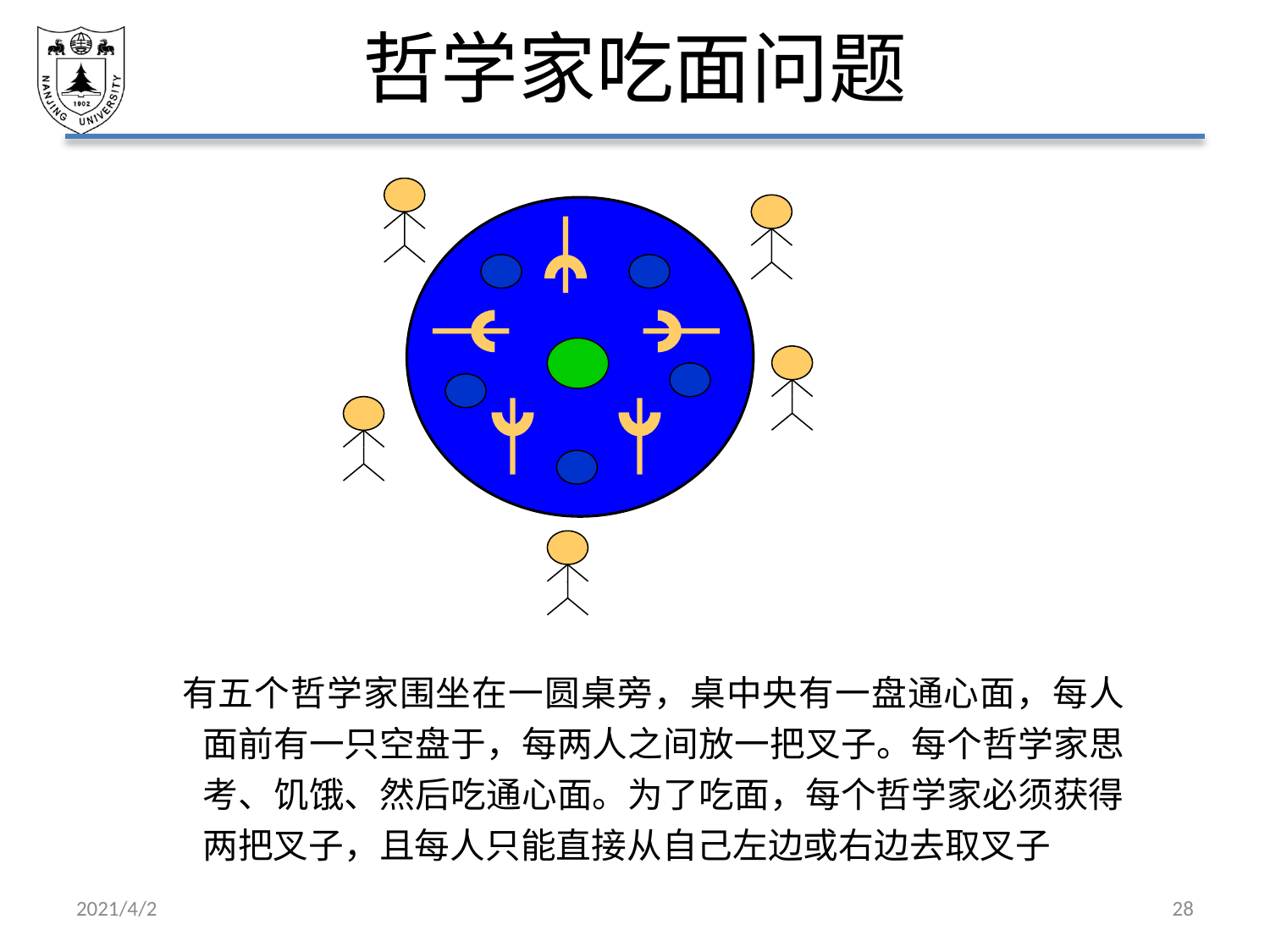

# 哲学家吃面问题

  有五个哲学家围坐在一圆桌旁，桌中央有一盘通心面，每人面前有一只空盘于，每两人之间放一把叉子。每个哲学家思考、饥饿、然后吃通心面。为了吃面，每个哲学家必须获得两把叉子，且每人只能直接从自己左边或右边去取叉子
2021/4/2
28